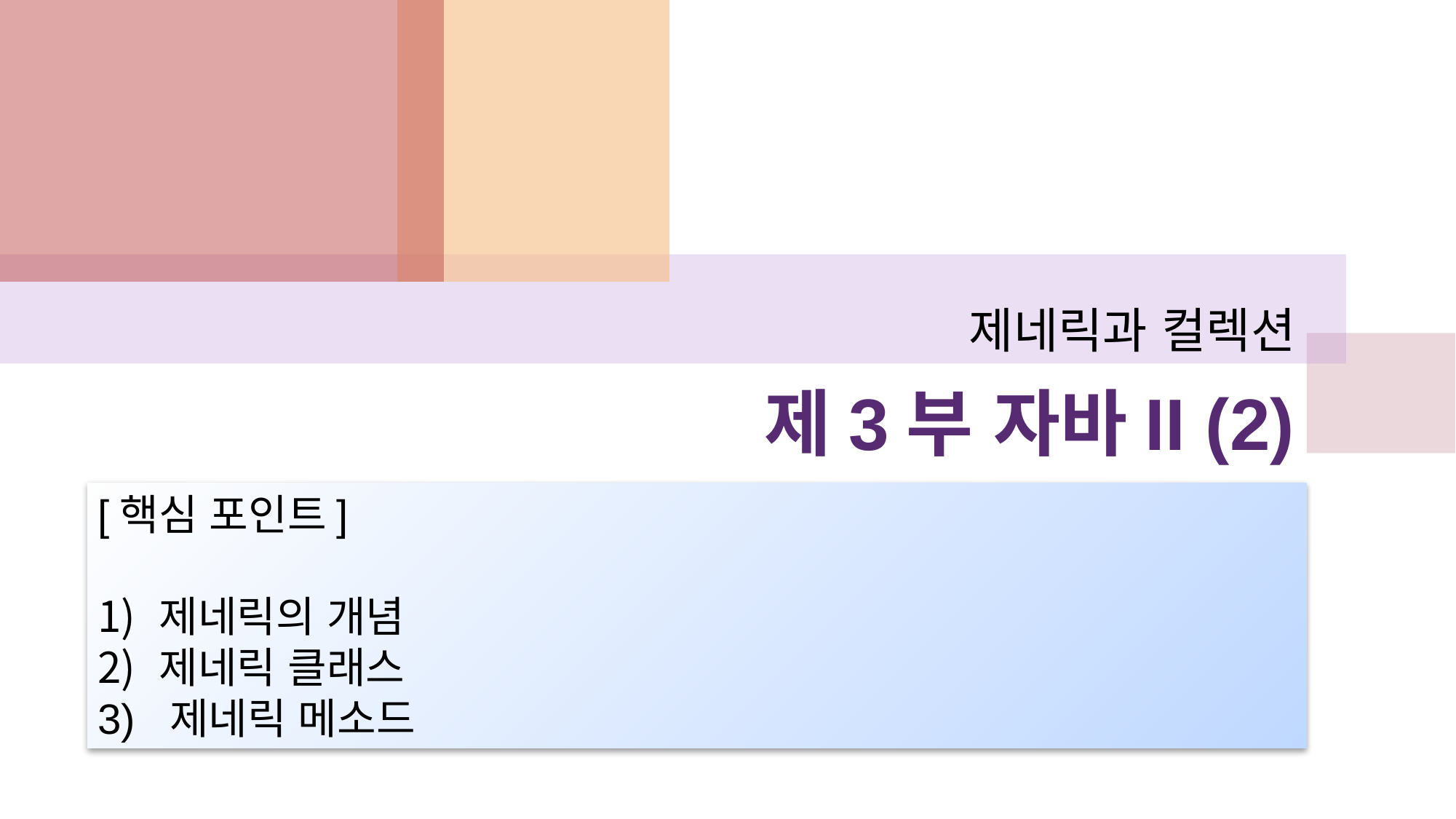

제네릭과 컬렉션
# 제3부 자바II (2)
[핵심 포인트]

제네릭의 개념
제네릭 클래스
3)  제네릭 메소드